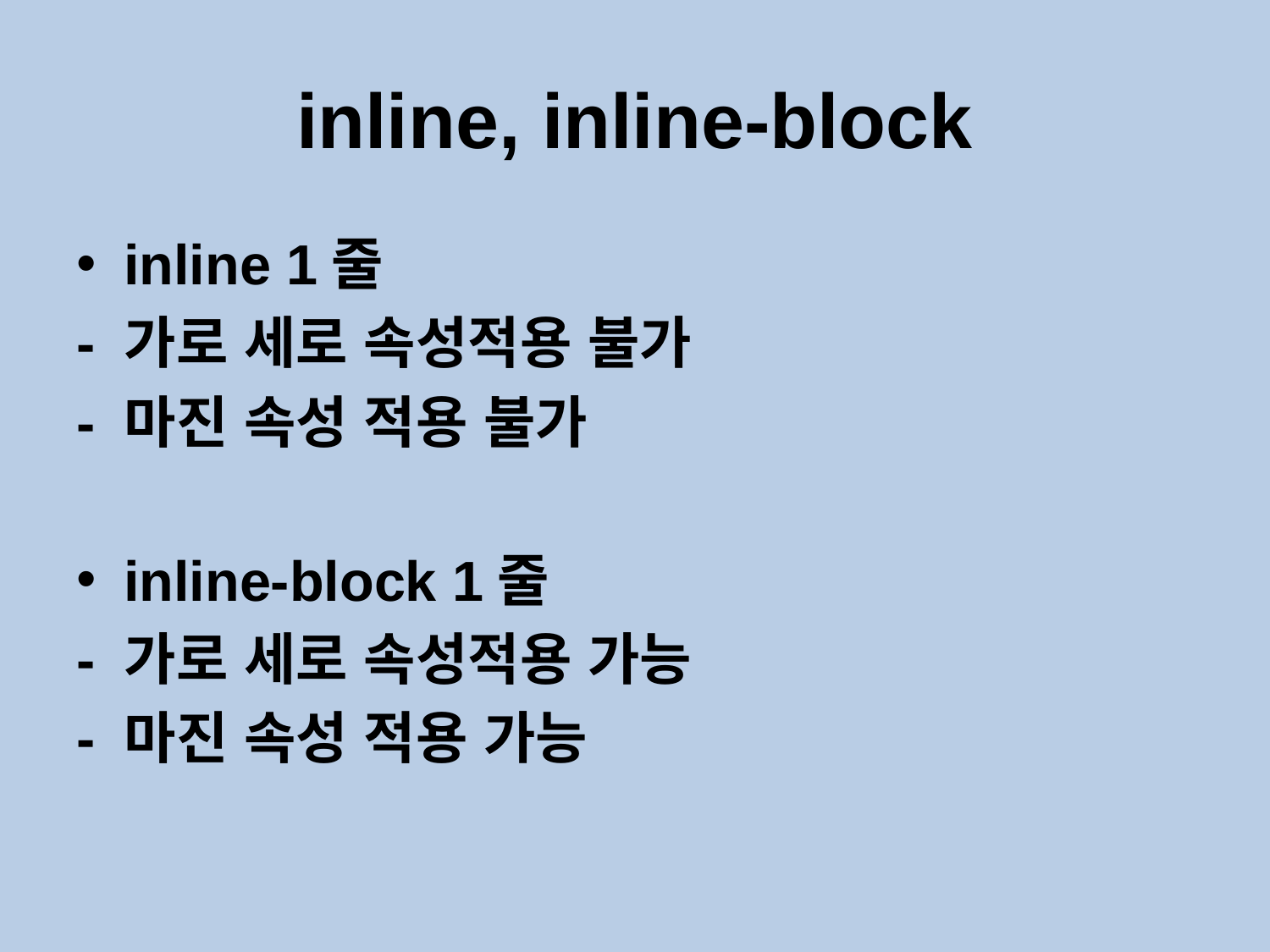

# inline, inline-block
inline 1줄
- 가로 세로 속성적용 불가
- 마진 속성 적용 불가

inline-block 1줄
- 가로 세로 속성적용 가능
- 마진 속성 적용 가능